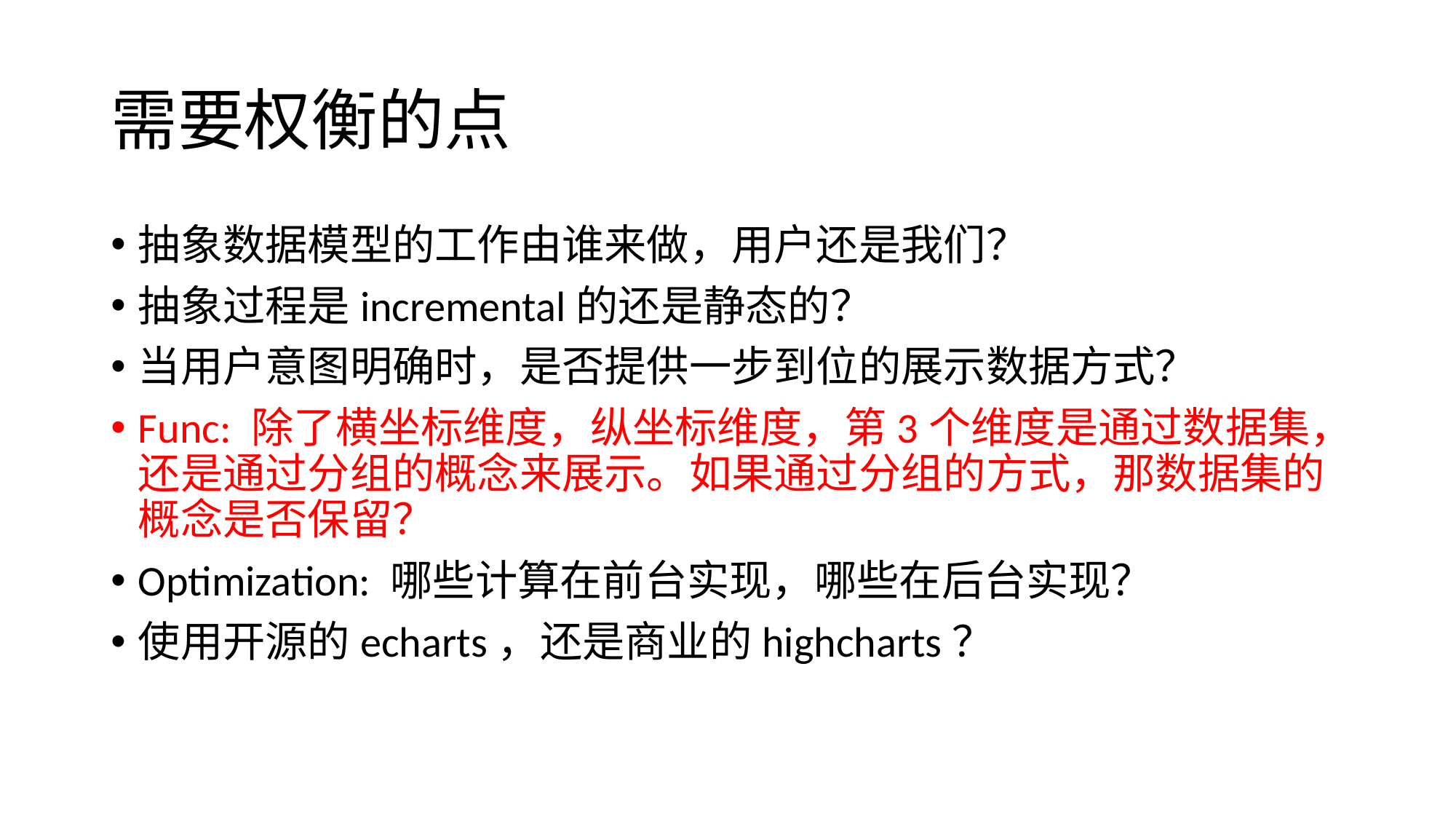

# 需要权衡的点
抽象数据模型的工作由谁来做，用户还是我们？
抽象过程是incremental的还是静态的？
当用户意图明确时，是否提供一步到位的展示数据方式？
Func: 除了横坐标维度，纵坐标维度，第3个维度是通过数据集，还是通过分组的概念来展示。如果通过分组的方式，那数据集的概念是否保留？
Optimization: 哪些计算在前台实现，哪些在后台实现？
使用开源的echarts，还是商业的highcharts？